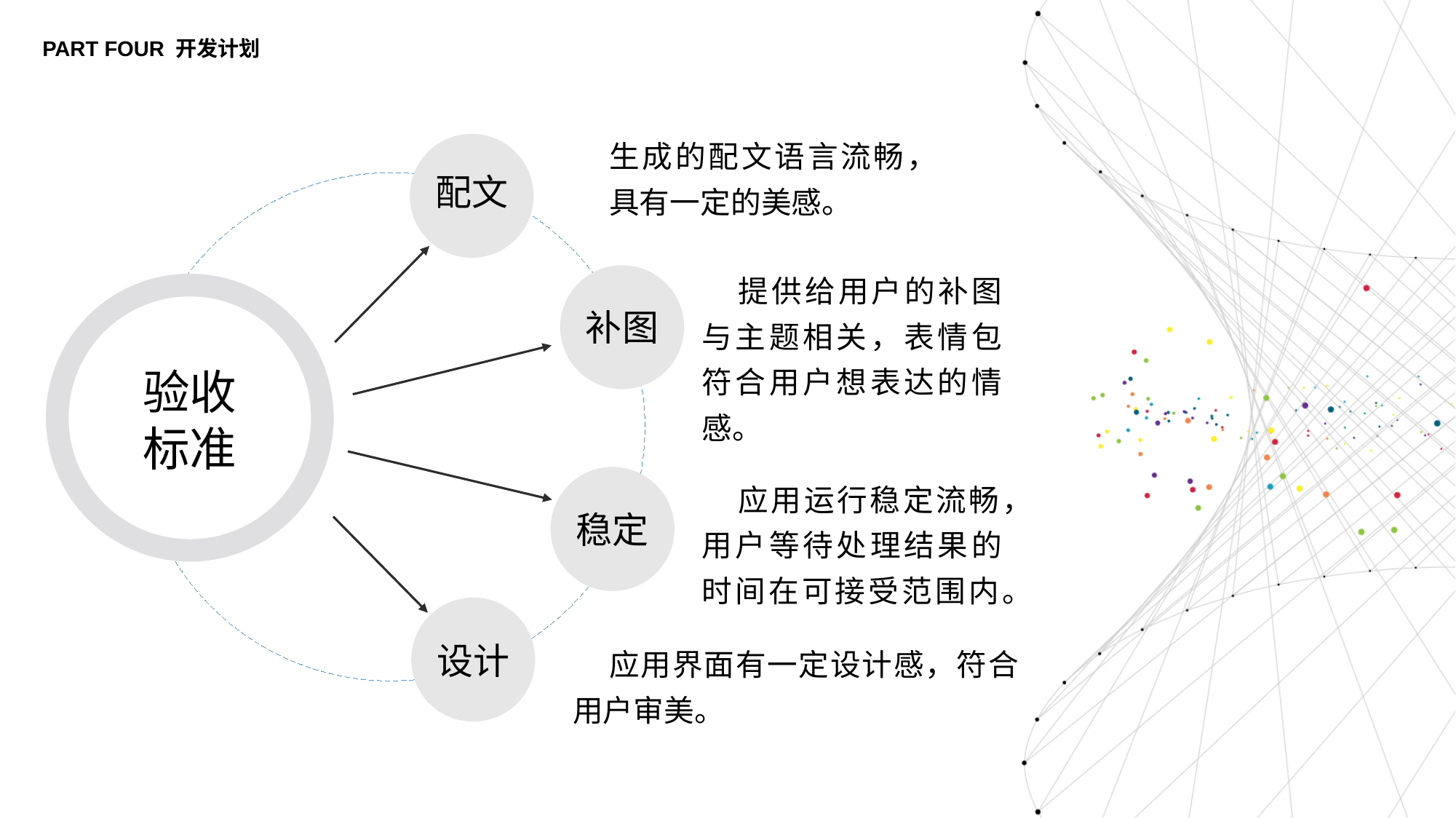

PART FOUR 开发计划
生成的配文语言流畅，
具有一定的美感。

配文

提供给用户的补图与主题相关，表情包符合用户想表达的情感。

补图

验收标准

应用运行稳定流畅，用户等待处理结果的时间在可接受范围内。

稳定

设计
应用界面有一定设计感，符合用户审美。